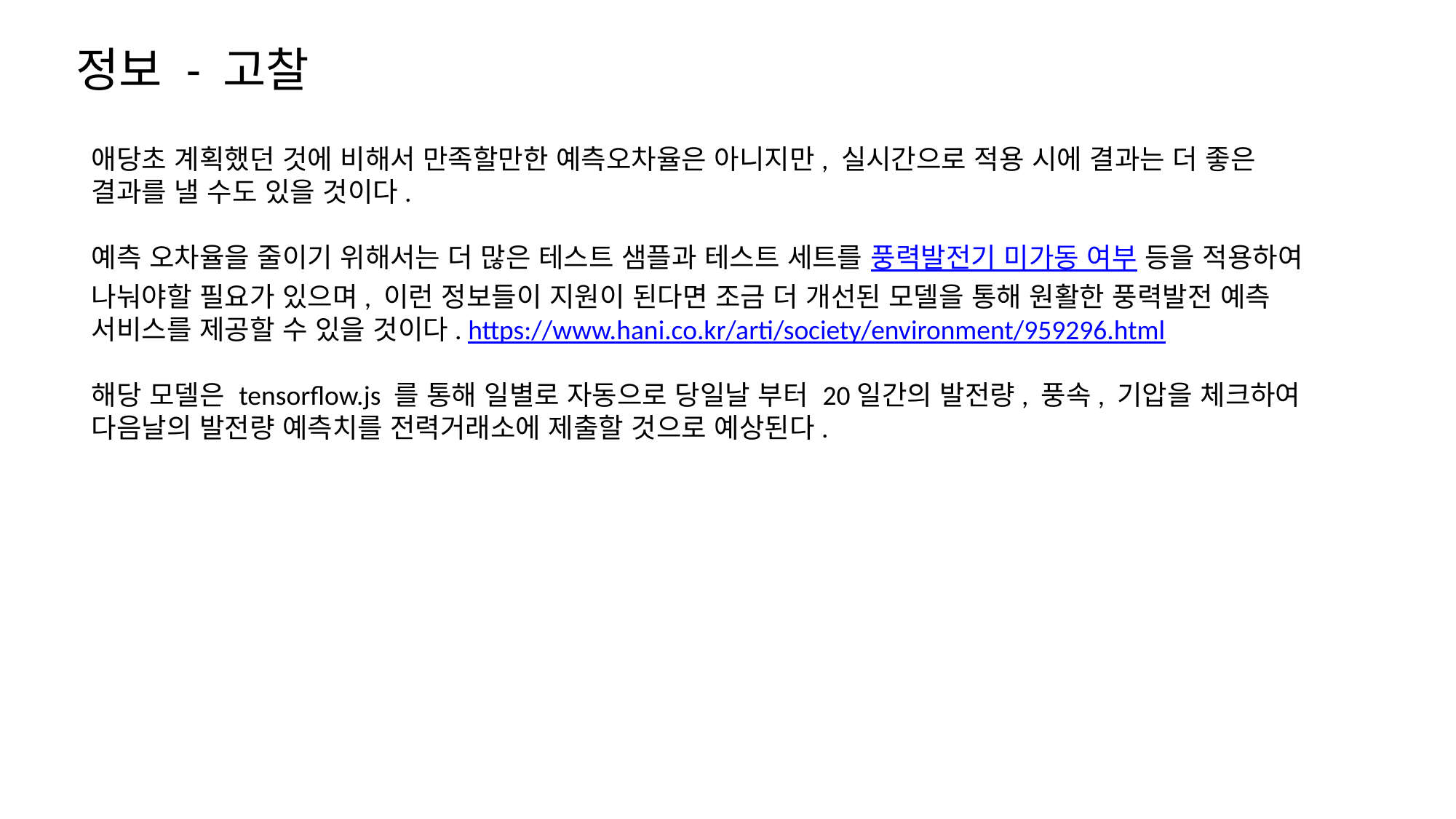

# 정보 - 고찰
애당초 계획했던 것에 비해서 만족할만한 예측오차율은 아니지만, 실시간으로 적용 시에 결과는 더 좋은 결과를 낼 수도 있을 것이다.

예측 오차율을 줄이기 위해서는 더 많은 테스트 샘플과 테스트 세트를 풍력발전기 미가동 여부 등을 적용하여 나눠야할 필요가 있으며, 이런 정보들이 지원이 된다면 조금 더 개선된 모델을 통해 원활한 풍력발전 예측 서비스를 제공할 수 있을 것이다. https://www.hani.co.kr/arti/society/environment/959296.html

해당 모델은 tensorflow.js 를 통해 일별로 자동으로 당일날 부터 20일간의 발전량, 풍속, 기압을 체크하여 다음날의 발전량 예측치를 전력거래소에 제출할 것으로 예상된다.